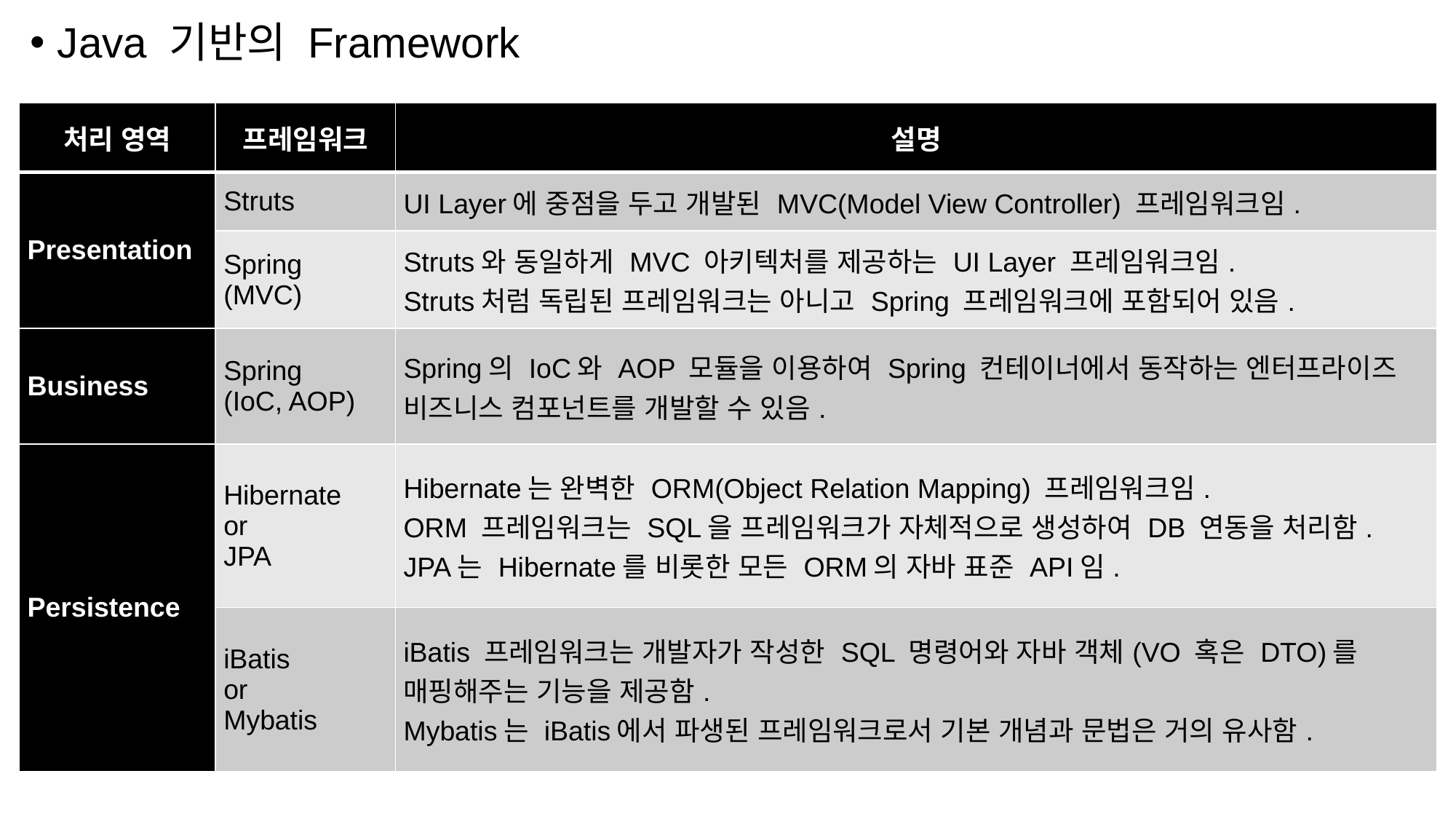

Java 기반의 Framework
| 처리 영역 | 프레임워크 | 설명 |
| --- | --- | --- |
| Presentation | Struts | UI Layer에 중점을 두고 개발된 MVC(Model View Controller) 프레임워크임. |
|  | Spring (MVC) | Struts와 동일하게 MVC 아키텍처를 제공하는 UI Layer 프레임워크임. Struts처럼 독립된 프레임워크는 아니고 Spring 프레임워크에 포함되어 있음. |
| Business | Spring (IoC, AOP) | Spring의 IoC와 AOP 모듈을 이용하여 Spring 컨테이너에서 동작하는 엔터프라이즈 비즈니스 컴포넌트를 개발할 수 있음. |
| Persistence | Hibernate or JPA | Hibernate는 완벽한 ORM(Object Relation Mapping) 프레임워크임. ORM 프레임워크는 SQL을 프레임워크가 자체적으로 생성하여 DB 연동을 처리함. JPA는 Hibernate를 비롯한 모든 ORM의 자바 표준 API임. |
|  | iBatis or Mybatis | iBatis 프레임워크는 개발자가 작성한 SQL 명령어와 자바 객체(VO 혹은 DTO)를 매핑해주는 기능을 제공함. Mybatis는 iBatis에서 파생된 프레임워크로서 기본 개념과 문법은 거의 유사함. |